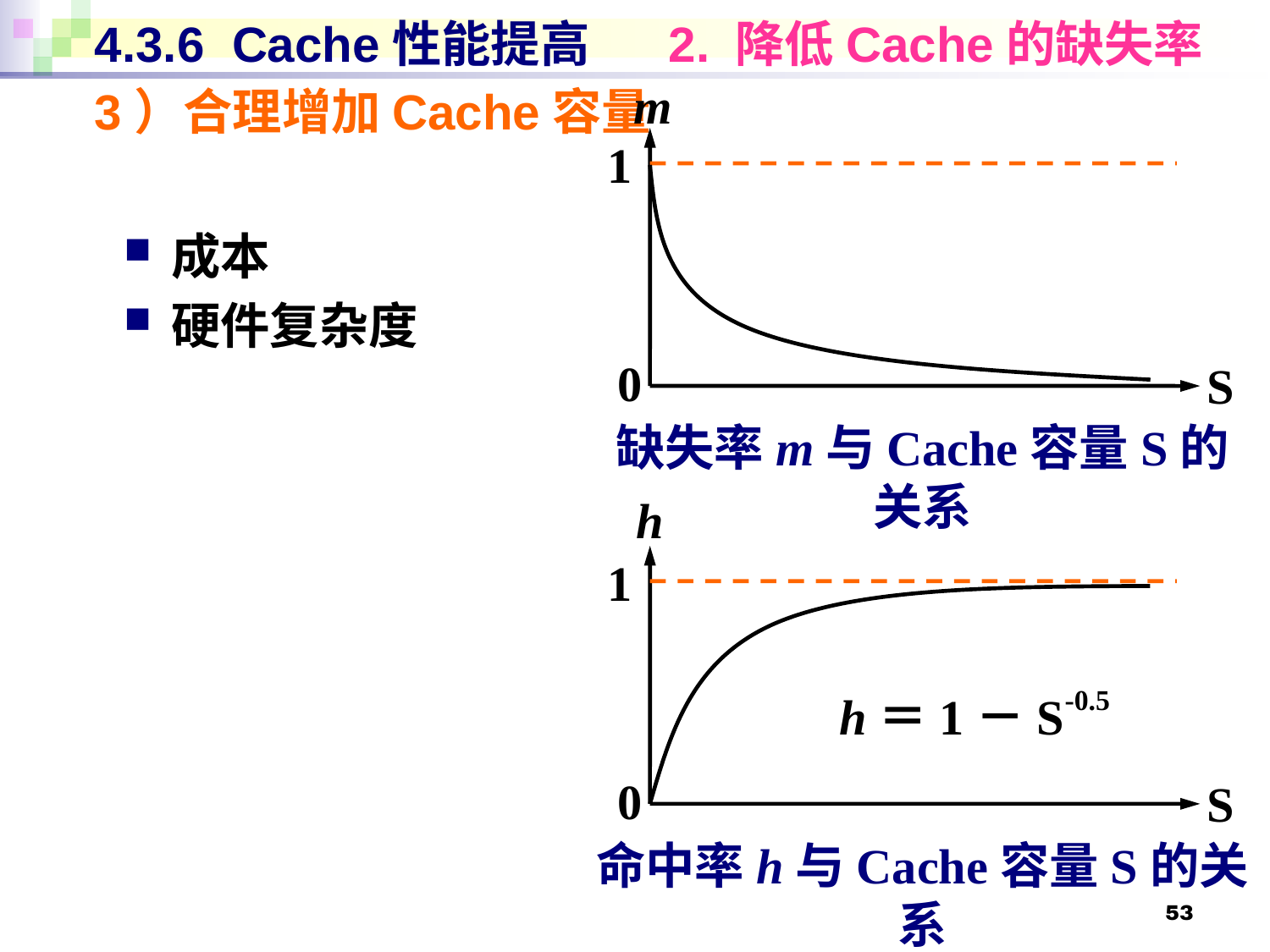

# 4.3.6  Cache性能提高      2. 降低Cache的缺失率
m
3）合理增加Cache容量

1

成本
硬件复杂度
0
S

缺失率m与Cache容量S的关系
h

1

h＝1－S-0.5
0
S

命中率h与Cache容量S的关系
53